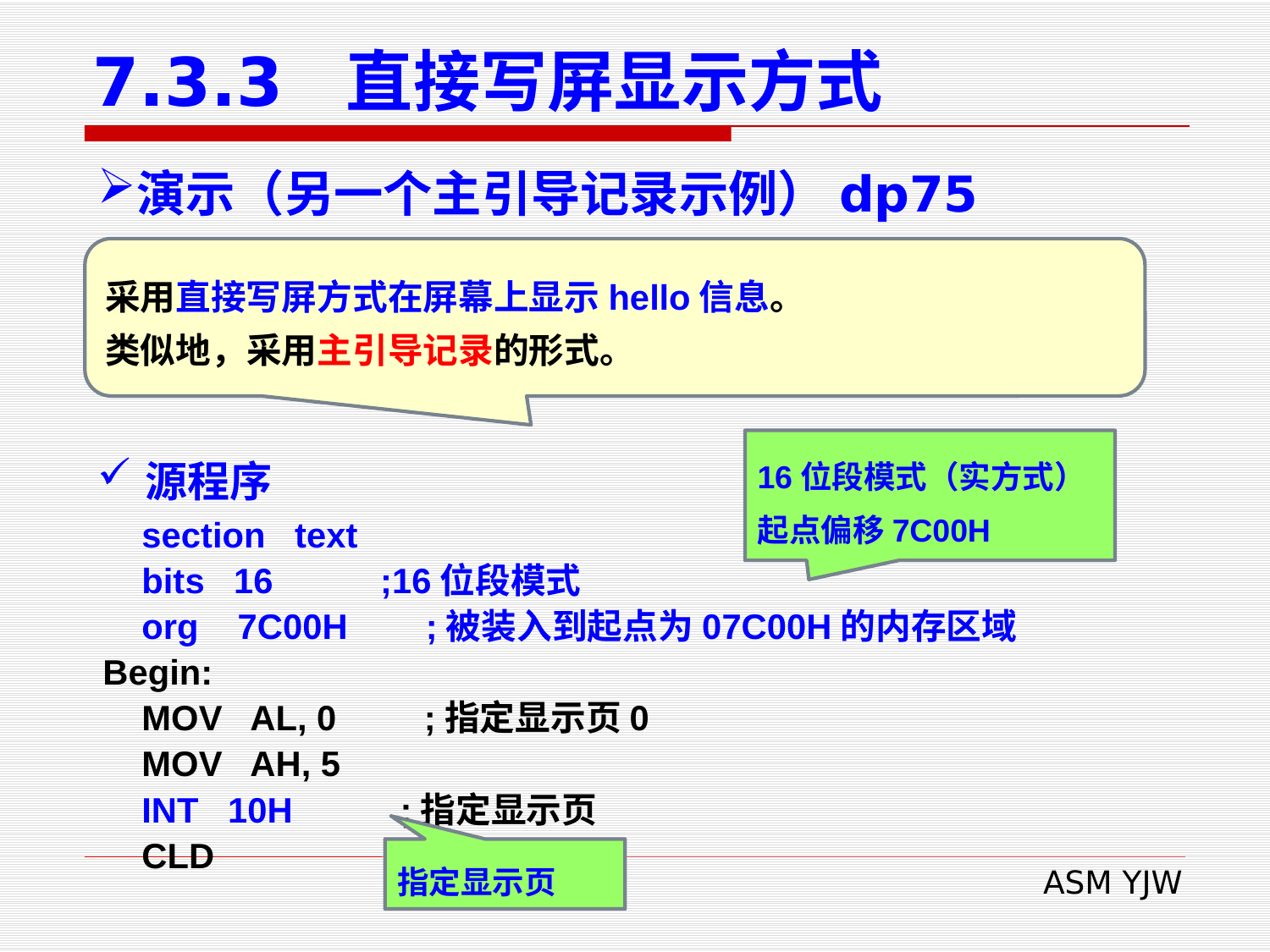

# 7.3.3  直接写屏显示方式
演示（另一个主引导记录示例）dp75
采用直接写屏方式在屏幕上显示hello信息。
类似地，采用主引导记录的形式。
16位段模式（实方式）
起点偏移7C00H
源程序
    section   text
    bits   16           ;16位段模式
    org    7C00H        ;被装入到起点为07C00H的内存区域
Begin:
    MOV   AL, 0         ;指定显示页0
    MOV   AH, 5
    INT   10H           ;指定显示页
    CLD
指定显示页